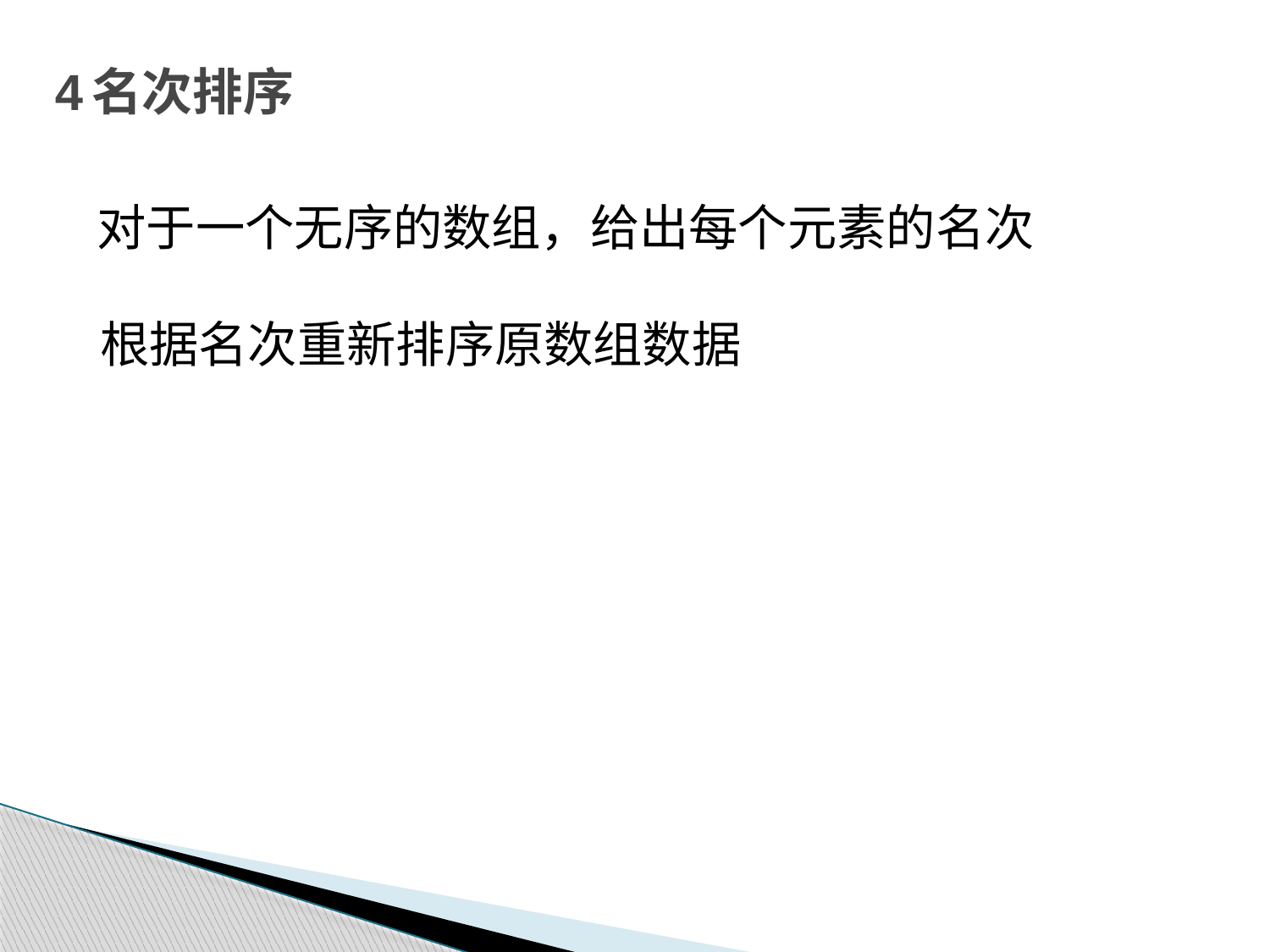

4名次排序
对于一个无序的数组，给出每个元素的名次
根据名次重新排序原数组数据